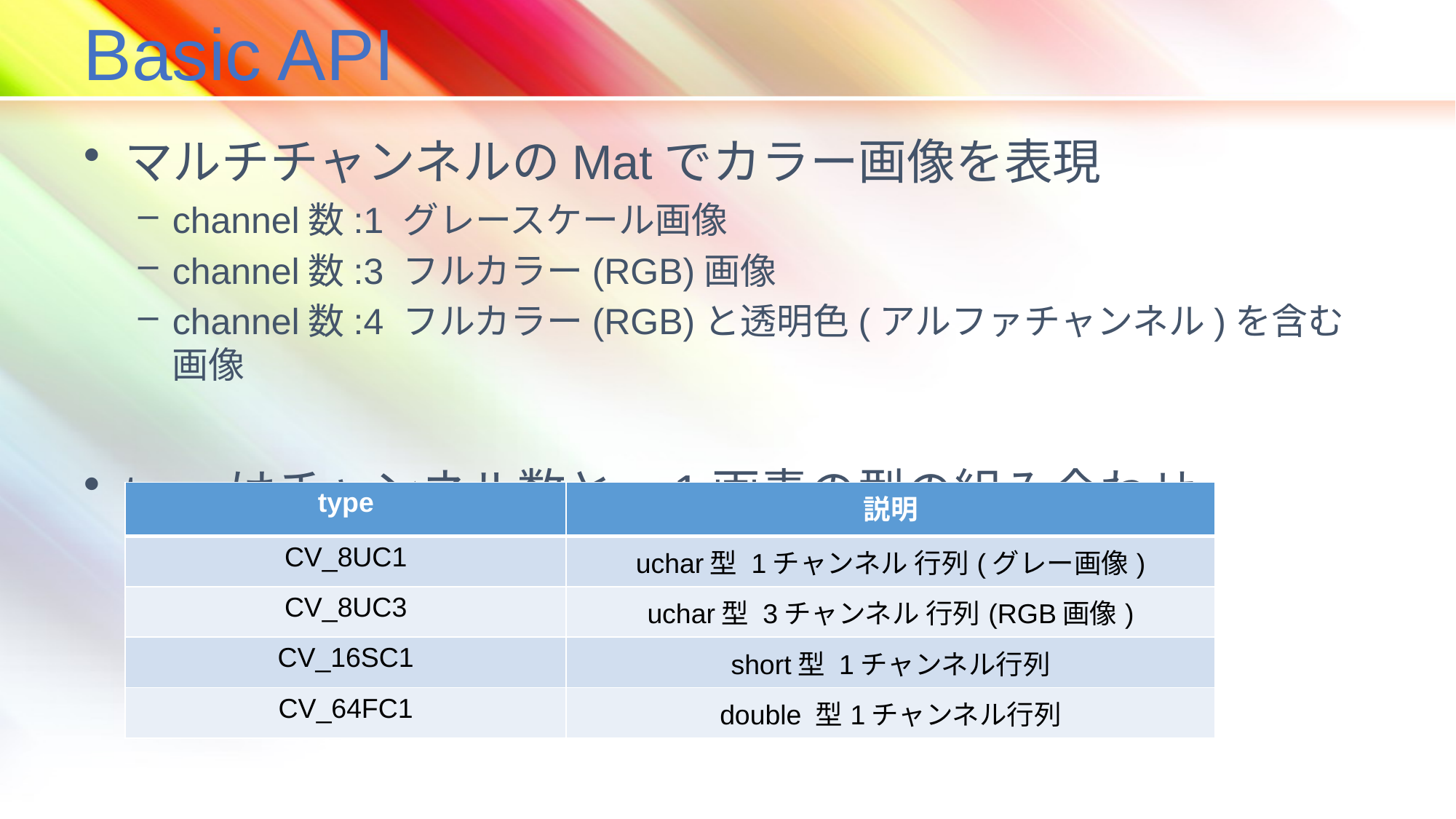

# Basic API
マルチチャンネルのMatでカラー画像を表現
channel数:1 グレースケール画像
channel数:3 フルカラー(RGB)画像
channel数:4 フルカラー(RGB)と透明色(アルファチャンネル)を含む画像

typeはチャンネル数と、1画素の型の組み合わせ

画像は基本的に8UX (uchar型) で扱えばOK

| type | 説明 |
| --- | --- |
| CV\_8UC1 | uchar型 1チャンネル 行列(グレー画像) |
| CV\_8UC3 | uchar型 3チャンネル 行列(RGB画像) |
| CV\_16SC1 | short型 1チャンネル行列 |
| CV\_64FC1 | double 型1チャンネル行列 |